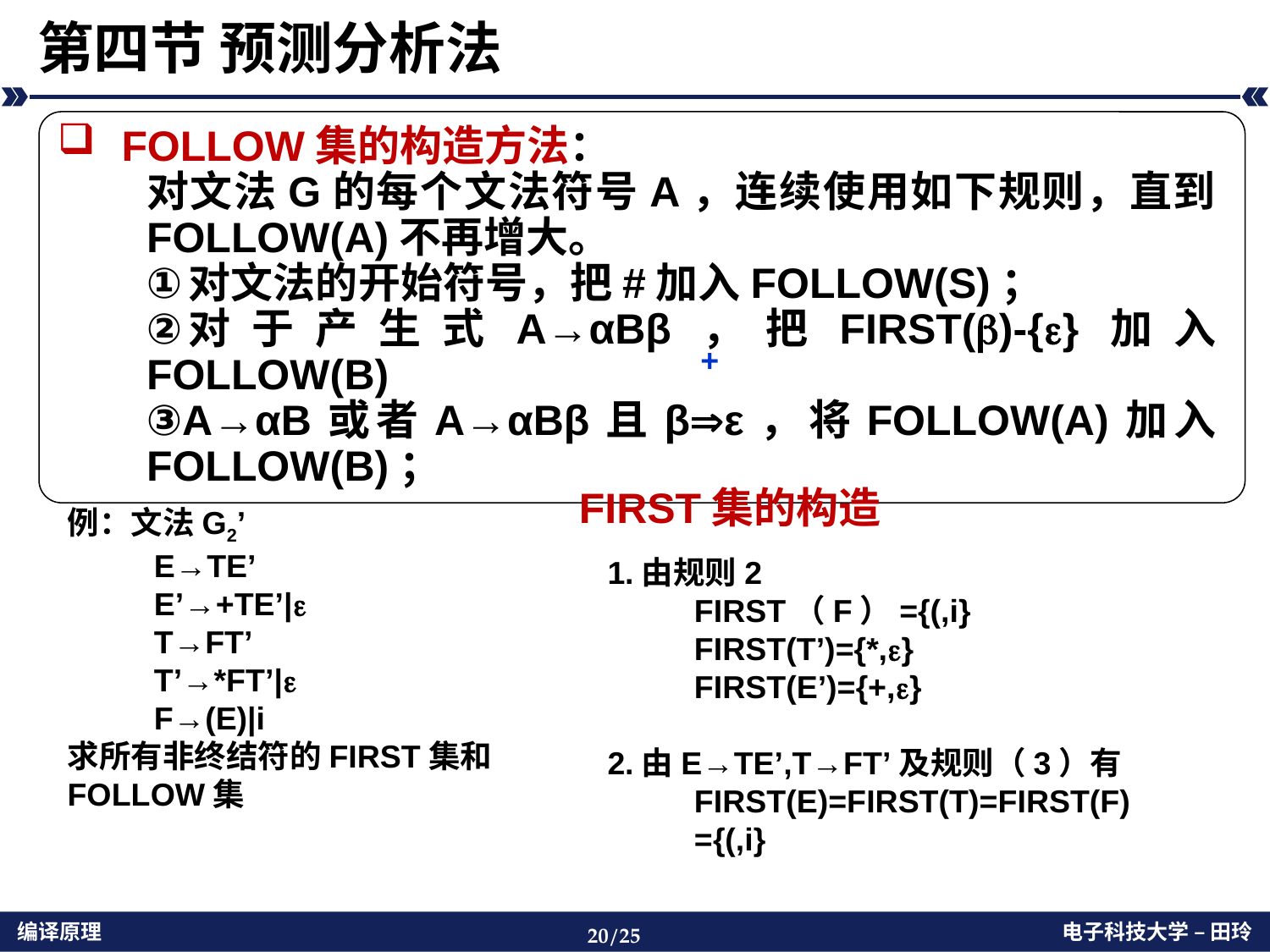

# 第四节 预测分析法
FOLLOW集的构造方法：
对文法G的每个文法符号A，连续使用如下规则，直到FOLLOW(A)不再增大。
对文法的开始符号，把#加入FOLLOW(S)；
对于产生式A→αBβ，把FIRST(β)-{ε}加入FOLLOW(B)
A→αB或者A→αBβ且β⇒ε，将FOLLOW(A)加入FOLLOW(B)；
+
FIRST集的构造
例：文法G2’
E→TE’
E’→+TE’|ε
T→FT’
T’→*FT’|ε
F→(E)|i
求所有非终结符的FIRST集和FOLLOW集
1.由规则2
FIRST（F）={(,i}
FIRST(T’)={*,ε}
FIRST(E’)={+,ε}
2.由E→TE’,T→FT’及规则（3）有
FIRST(E)=FIRST(T)=FIRST(F)
={(,i}